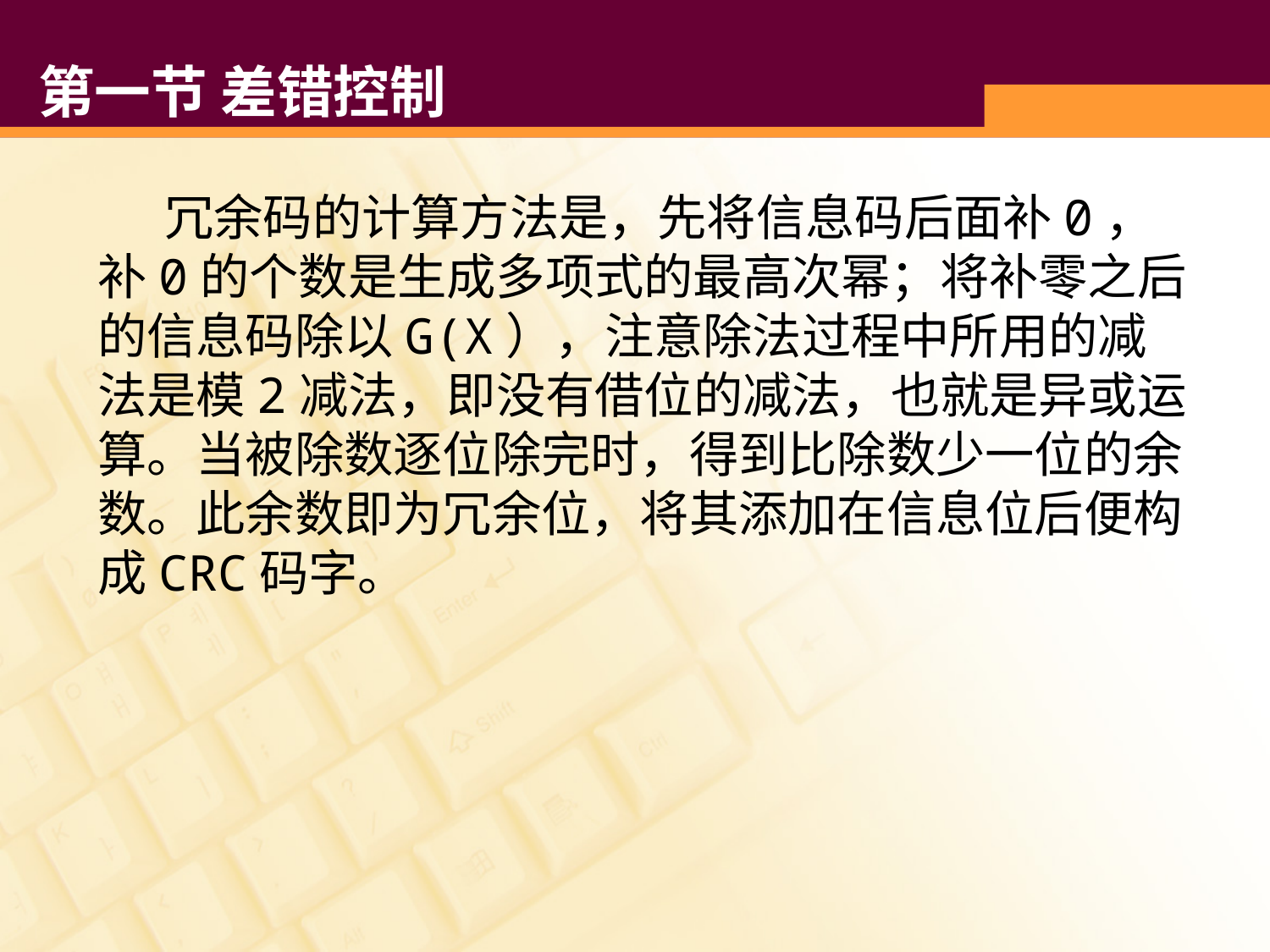

# 第一节 差错控制
    冗余码的计算方法是，先将信息码后面补0，补0的个数是生成多项式的最高次幂；将补零之后的信息码除以G(X），注意除法过程中所用的减法是模2减法，即没有借位的减法，也就是异或运算。当被除数逐位除完时，得到比除数少一位的余数。此余数即为冗余位，将其添加在信息位后便构成CRC码字。